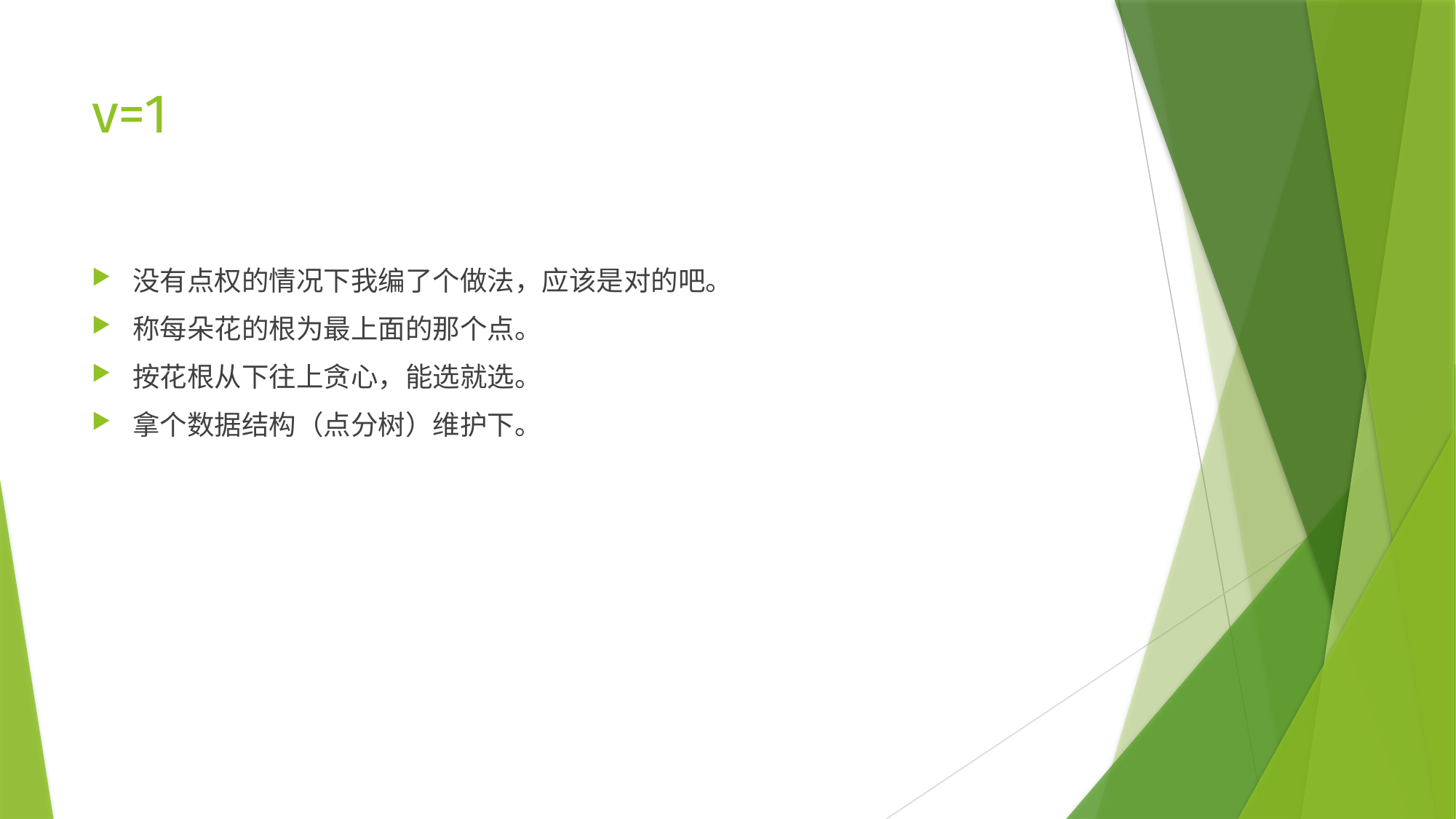

# v=1
没有点权的情况下我编了个做法，应该是对的吧。
称每朵花的根为最上面的那个点。
按花根从下往上贪心，能选就选。
拿个数据结构（点分树）维护下。